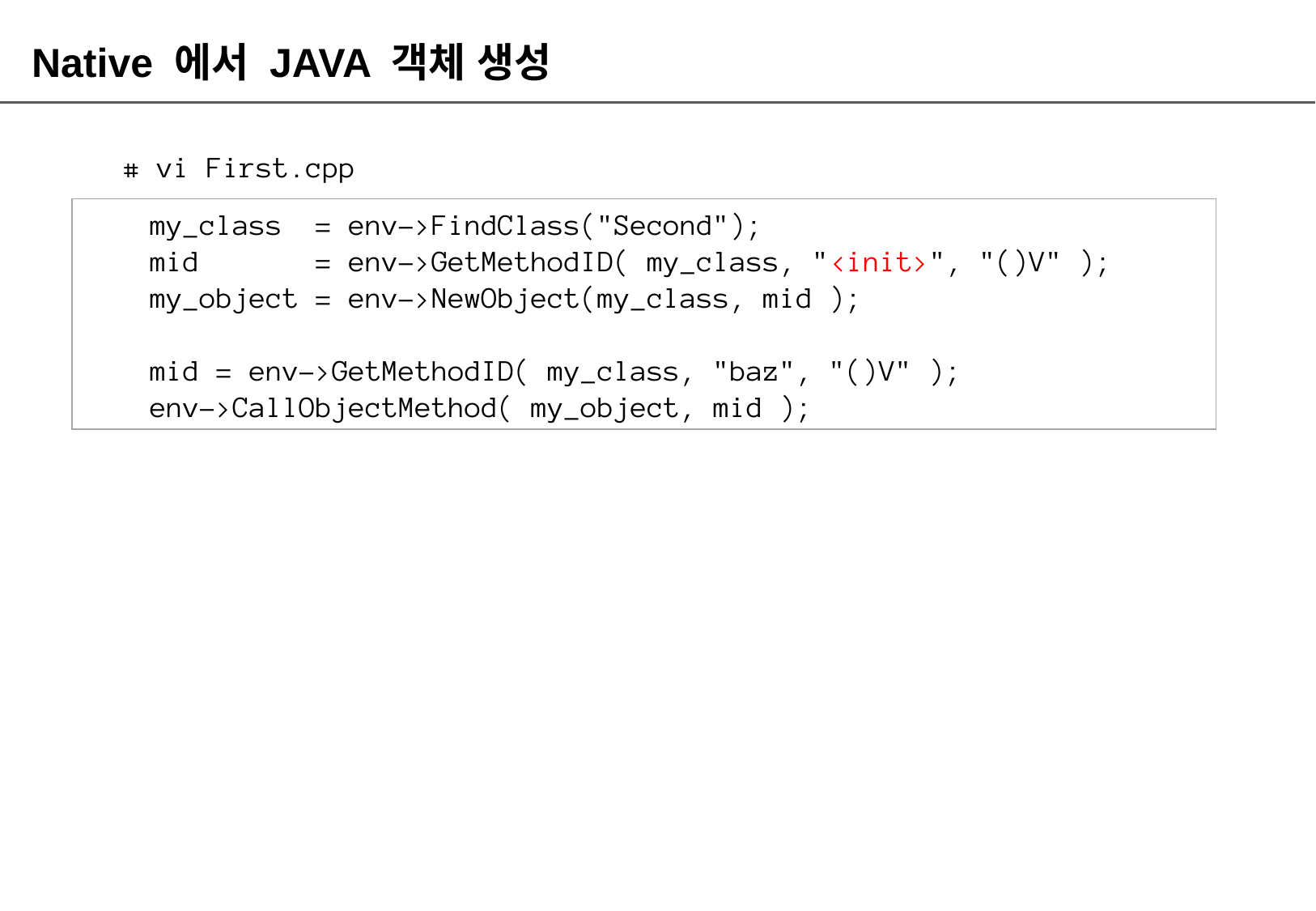

# Native 에서 JAVA 객체 생성
# vi First.cpp
    my_class  = env->FindClass("Second");
    mid       = env->GetMethodID( my_class, "<init>", "()V" );
    my_object = env->NewObject(my_class, mid );

    mid = env->GetMethodID( my_class, "baz", "()V" );
    env->CallObjectMethod( my_object, mid );